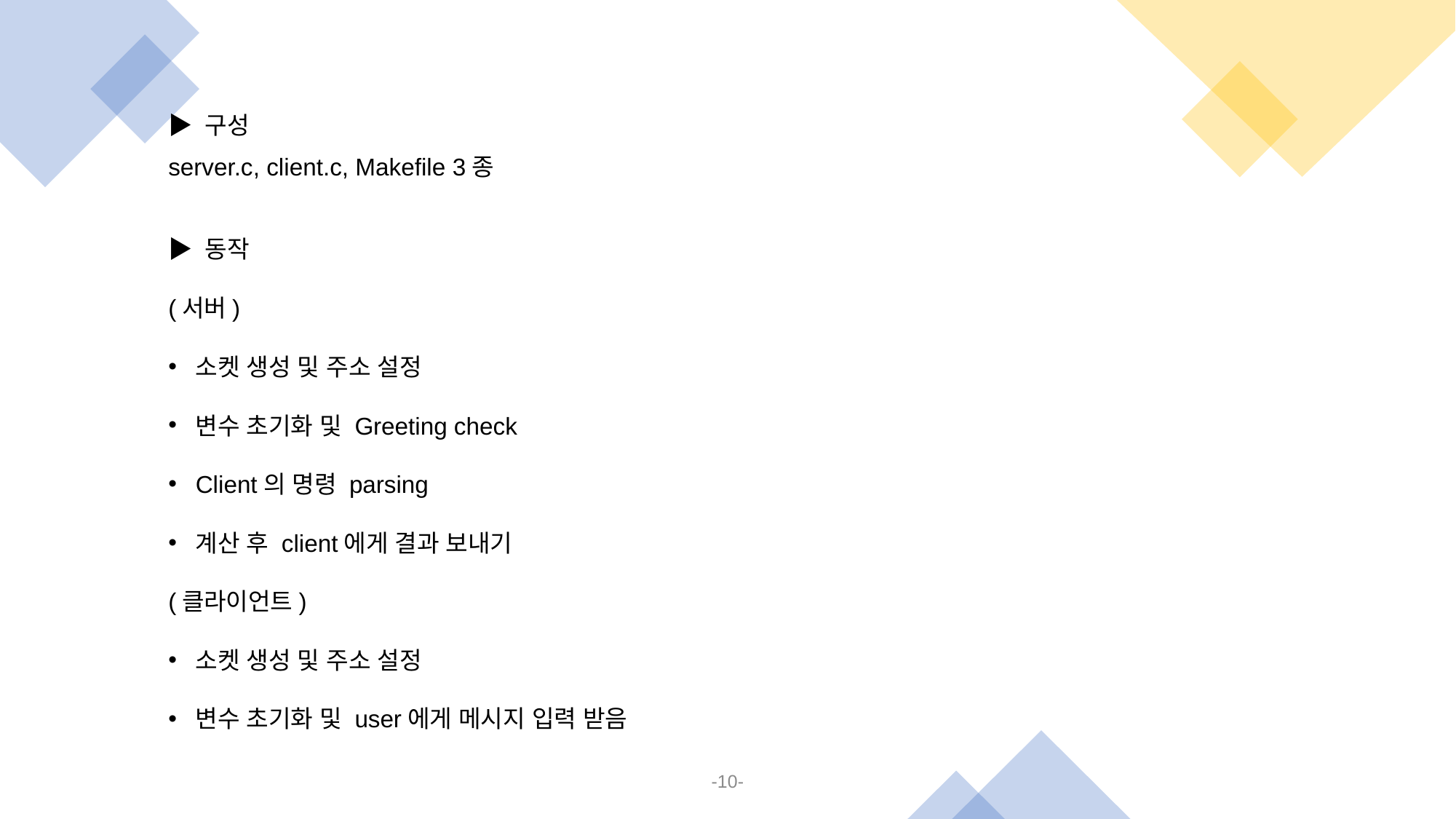

▶ 구성
server.c, client.c, Makefile 3종

▶ 동작
(서버)
소켓 생성 및 주소 설정
변수 초기화 및 Greeting check
Client의 명령 parsing
계산 후 client에게 결과 보내기
(클라이언트)
소켓 생성 및 주소 설정
변수 초기화 및 user에게 메시지 입력 받음

-10-